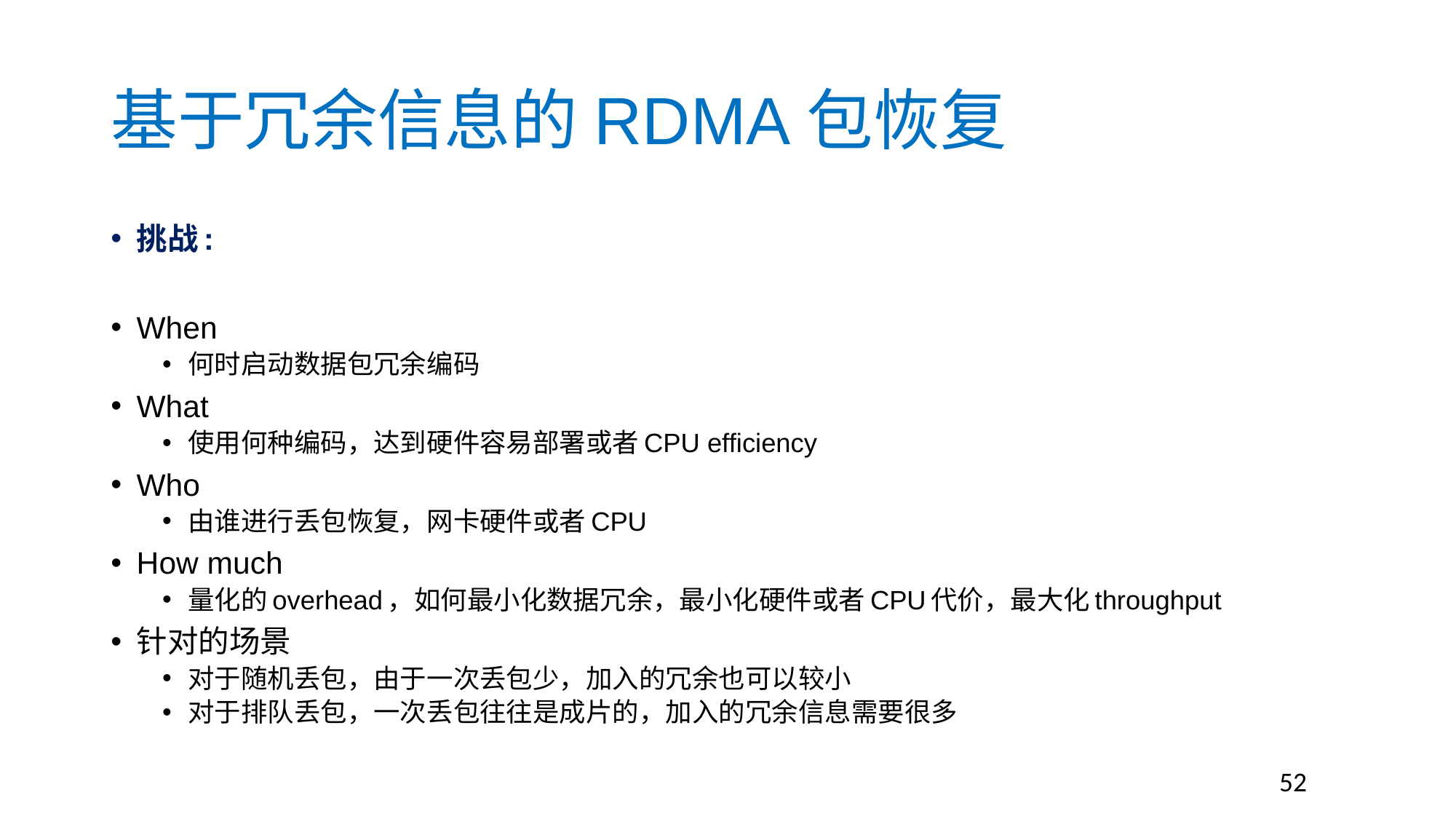

# 基于冗余信息的RDMA包恢复
挑战:

When
何时启动数据包冗余编码
What
使用何种编码，达到硬件容易部署或者CPU efficiency
Who
由谁进行丢包恢复，网卡硬件或者CPU
How much
量化的overhead，如何最小化数据冗余，最小化硬件或者CPU代价，最大化throughput
针对的场景
对于随机丢包，由于一次丢包少，加入的冗余也可以较小
对于排队丢包，一次丢包往往是成片的，加入的冗余信息需要很多